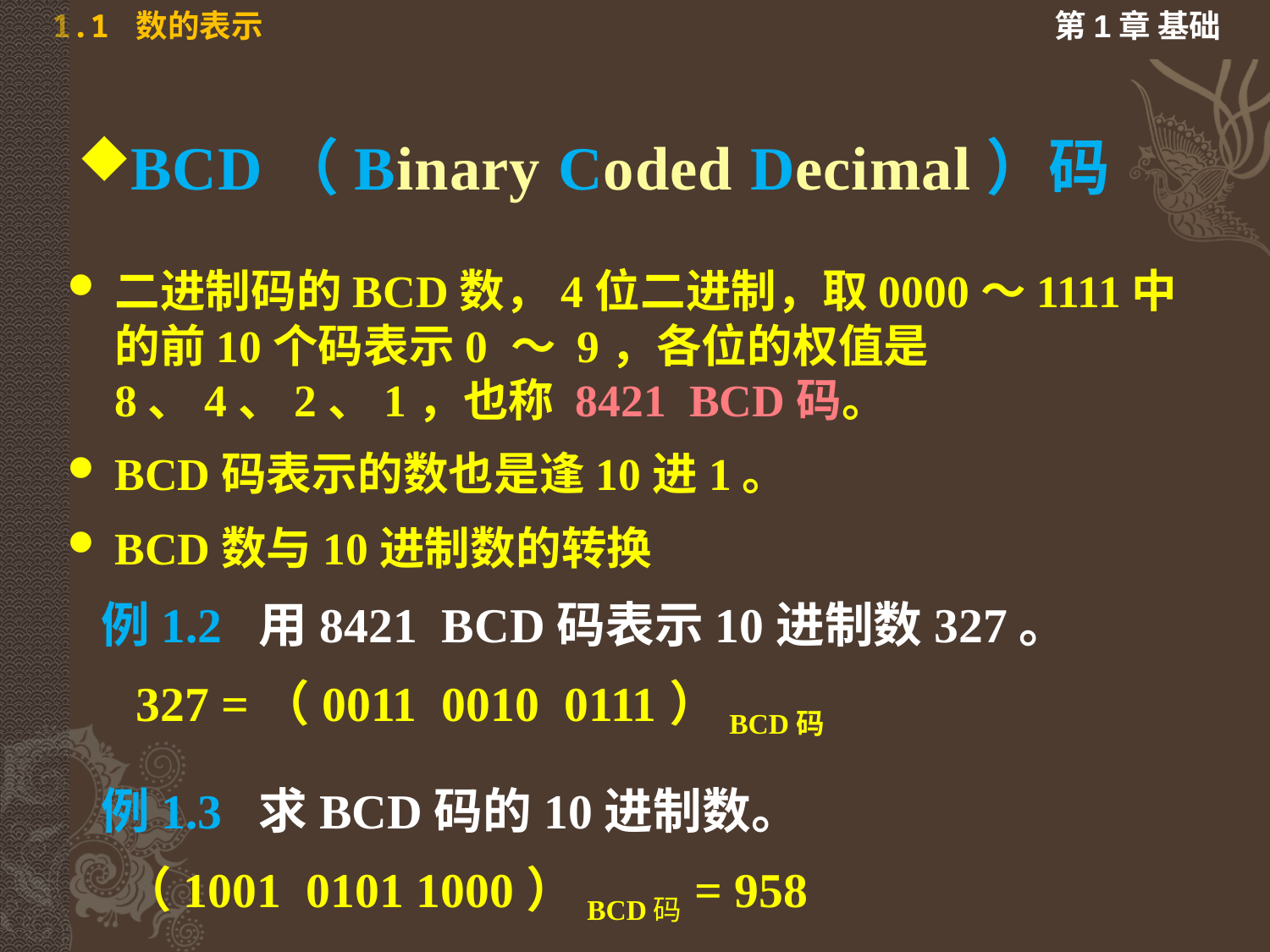

# BCD（Binary Coded Decimal）码
二进制码的BCD数，4位二进制，取0000～1111中的前10个码表示0 ～ 9，各位的权值是8、4、2、1，也称 8421  BCD码。
BCD码表示的数也是逢10进1。
BCD数与10进制数的转换
  例1.2  用8421  BCD码表示10进制数327。
      327 =（0011  0010  0111）BCD码

  例1.3  求BCD码的10进制数。
    （1001  0101 1000）BCD码 = 958